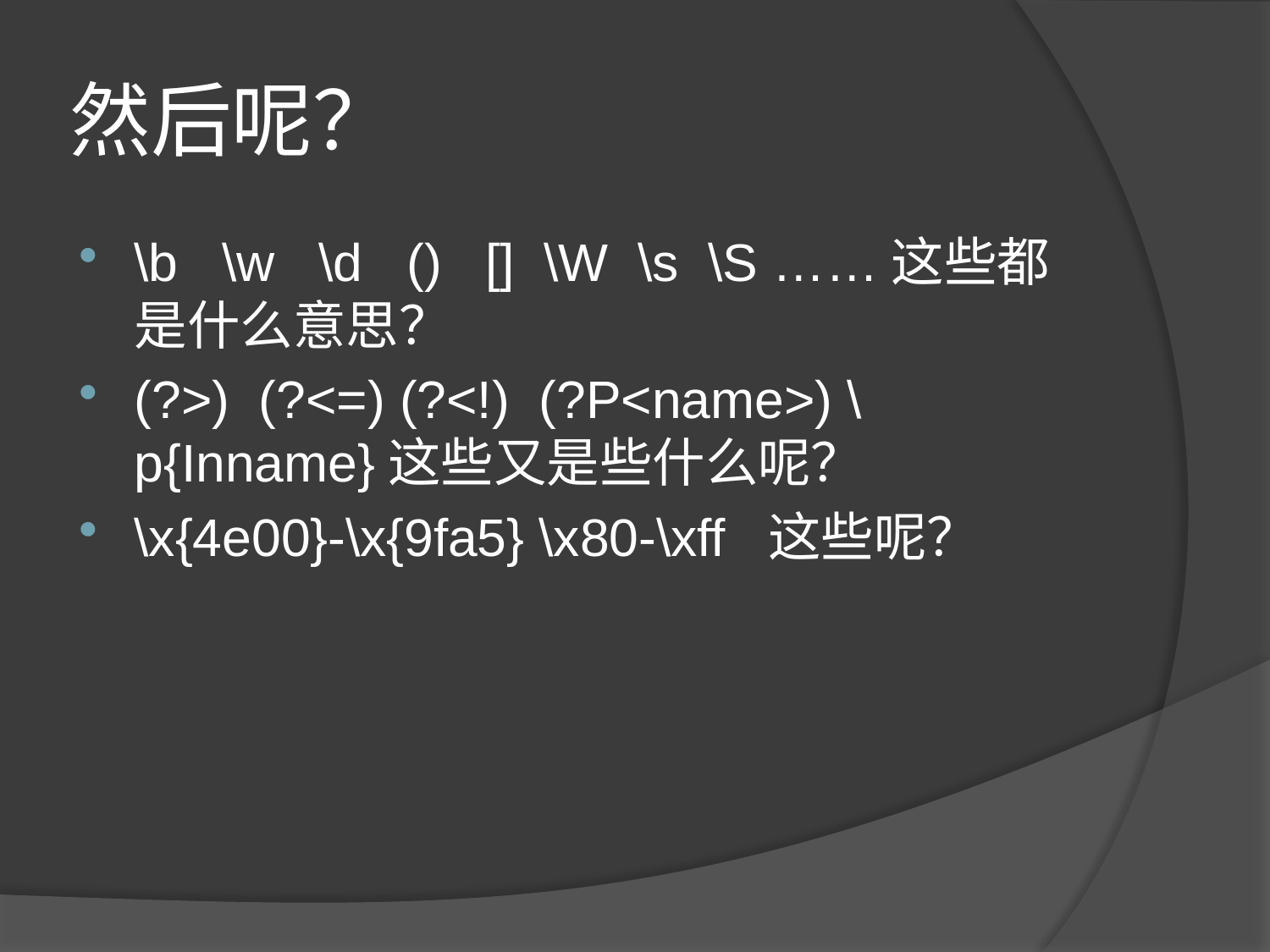

# 然后呢？
\b   \w   \d   ()   []  \W  \s  \S ……这些都是什么意思？
(?>)  (?<=) (?<!)  (?P<name>) \p{Inname}这些又是些什么呢？
\x{4e00}-\x{9fa5} \x80-\xff  这些呢？